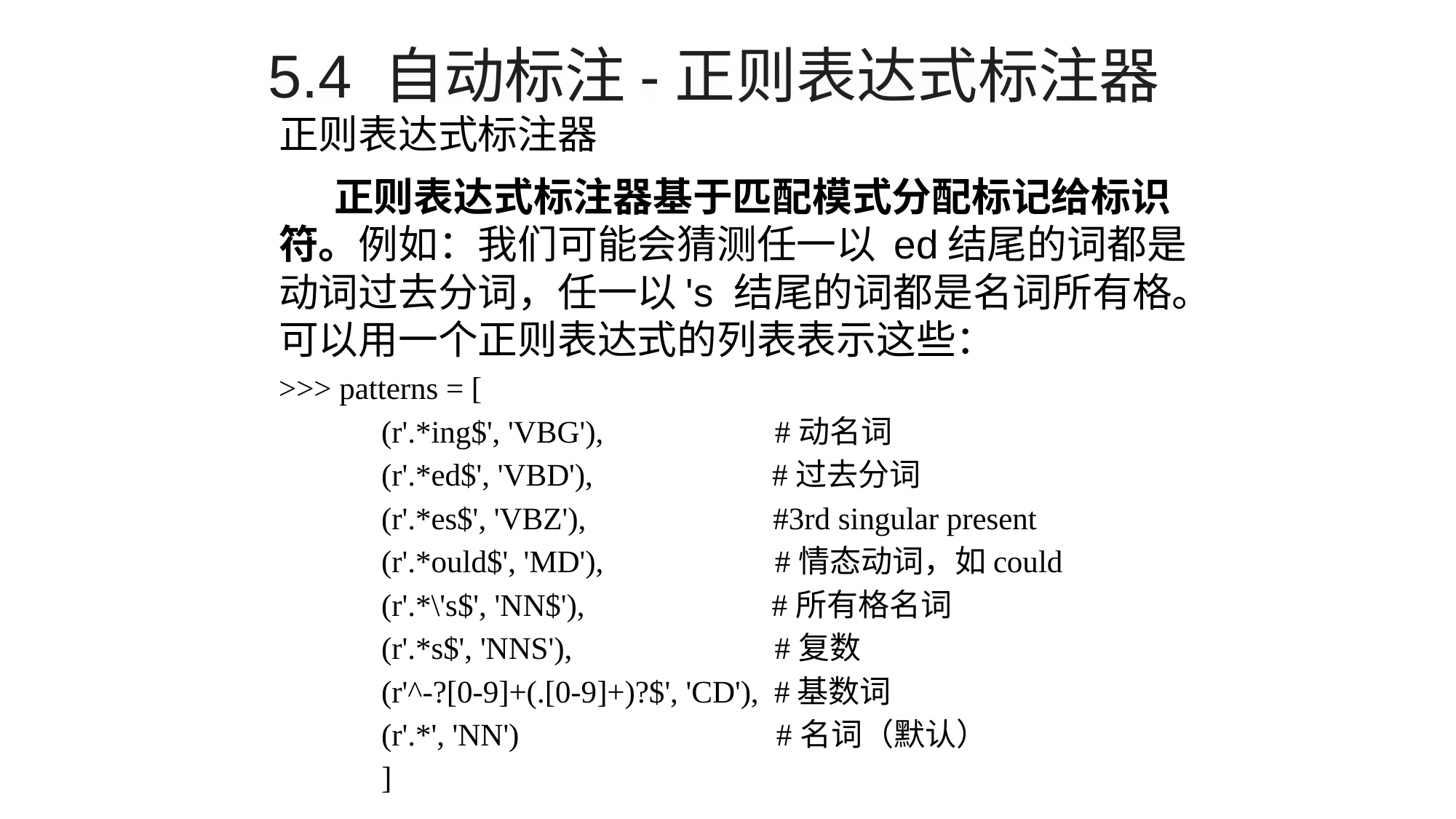

# 5.4 自动标注-正则表达式标注器
正则表达式标注器
正则表达式标注器基于匹配模式分配标记给标识符。例如：我们可能会猜测任一以 ed结尾的词都是动词过去分词，任一以's 结尾的词都是名词所有格。可以用一个正则表达式的列表表示这些：
>>> patterns = [
	(r'.*ing$', 'VBG'),                      #动名词
	(r'.*ed$', 'VBD'),                       #过去分词
	(r'.*es$', 'VBZ'),                        #3rd singular present
	(r'.*ould$', 'MD'),                      #情态动词，如could
	(r'.*\'s$', 'NN$'),                        #所有格名词
	(r'.*s$', 'NNS'),                          #复数
	(r'^-?[0-9]+(.[0-9]+)?$', 'CD'),  #基数词
	(r'.*', 'NN')                                 #名词（默认）
	]